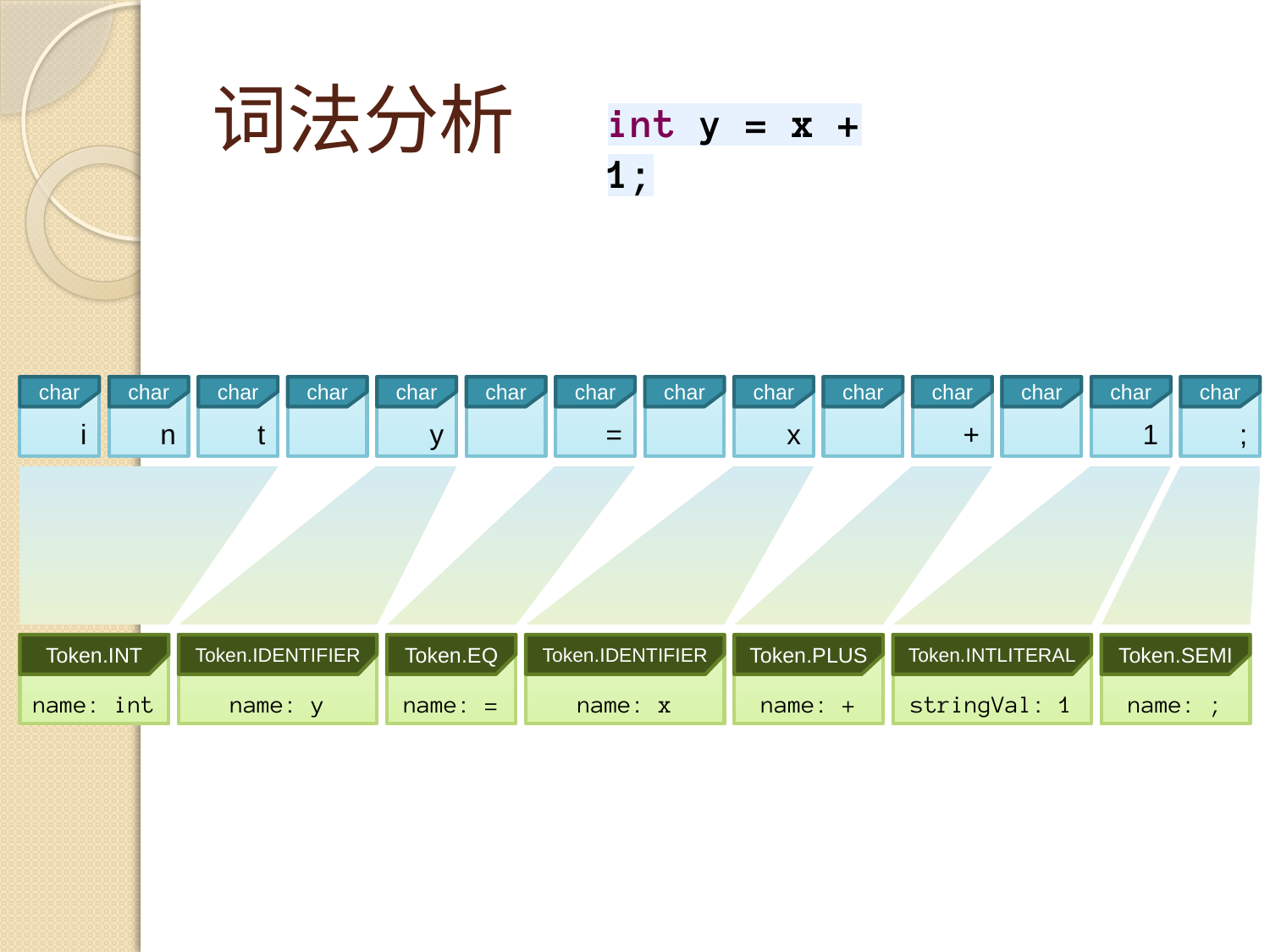

# 词法分析
int y = x + 1;
i
char
n
char
t
char

char
y
char

char
=
char

char
x
char

char
+
char

char
1
char
;
char

name: int
Token.INT
name: y
Token.IDENTIFIER
name: =
Token.EQ
name: x
Token.IDENTIFIER
name: +
Token.PLUS
stringVal: 1
Token.INTLITERAL
name: ;
Token.SEMI